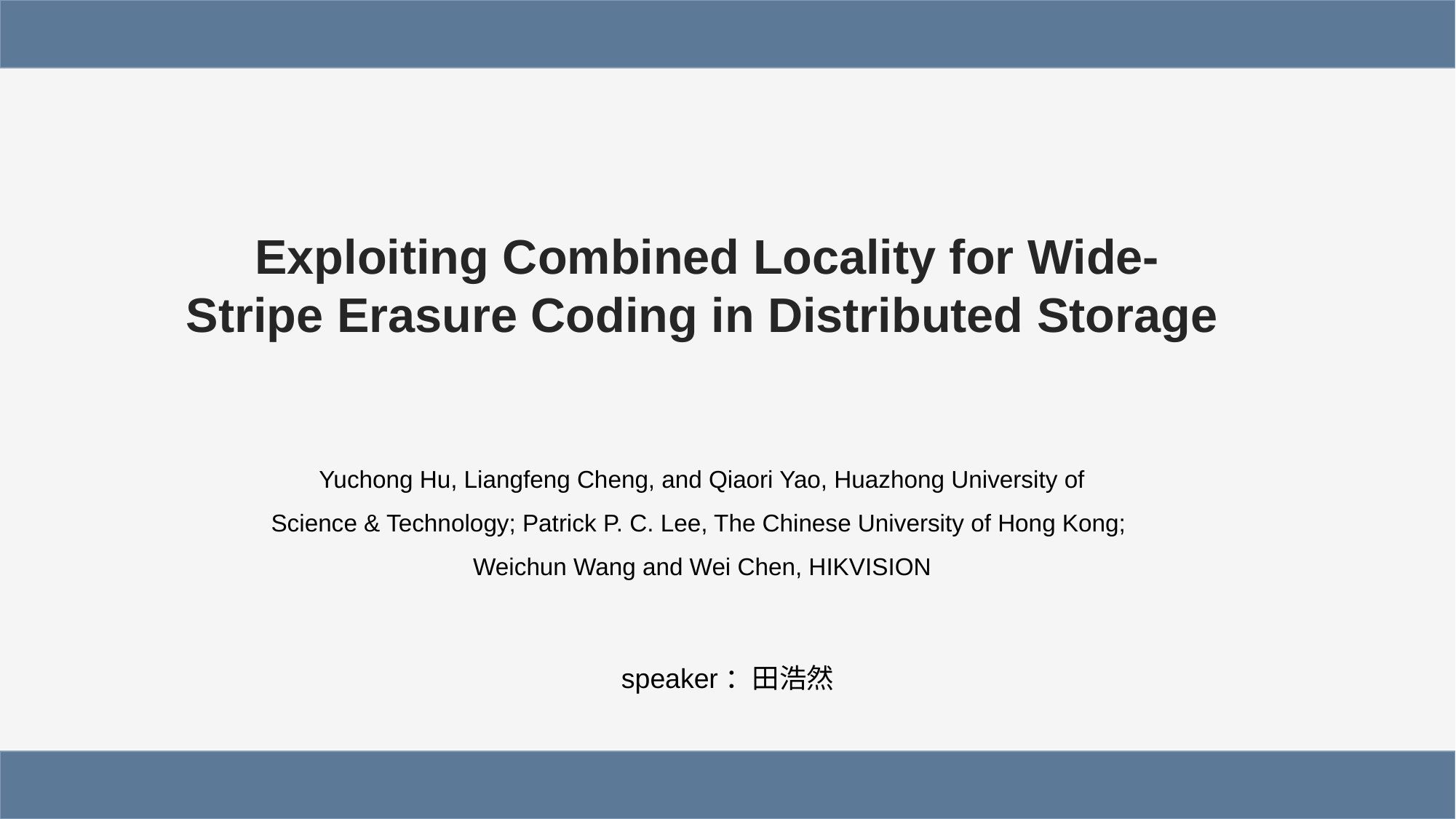

Exploiting Combined Locality for Wide-Stripe Erasure Coding in Distributed Storage
Yuchong Hu, Liangfeng Cheng, and Qiaori Yao, Huazhong University of
Science & Technology; Patrick P. C. Lee, The Chinese University of Hong Kong;
Weichun Wang and Wei Chen, HIKVISION
speaker：田浩然